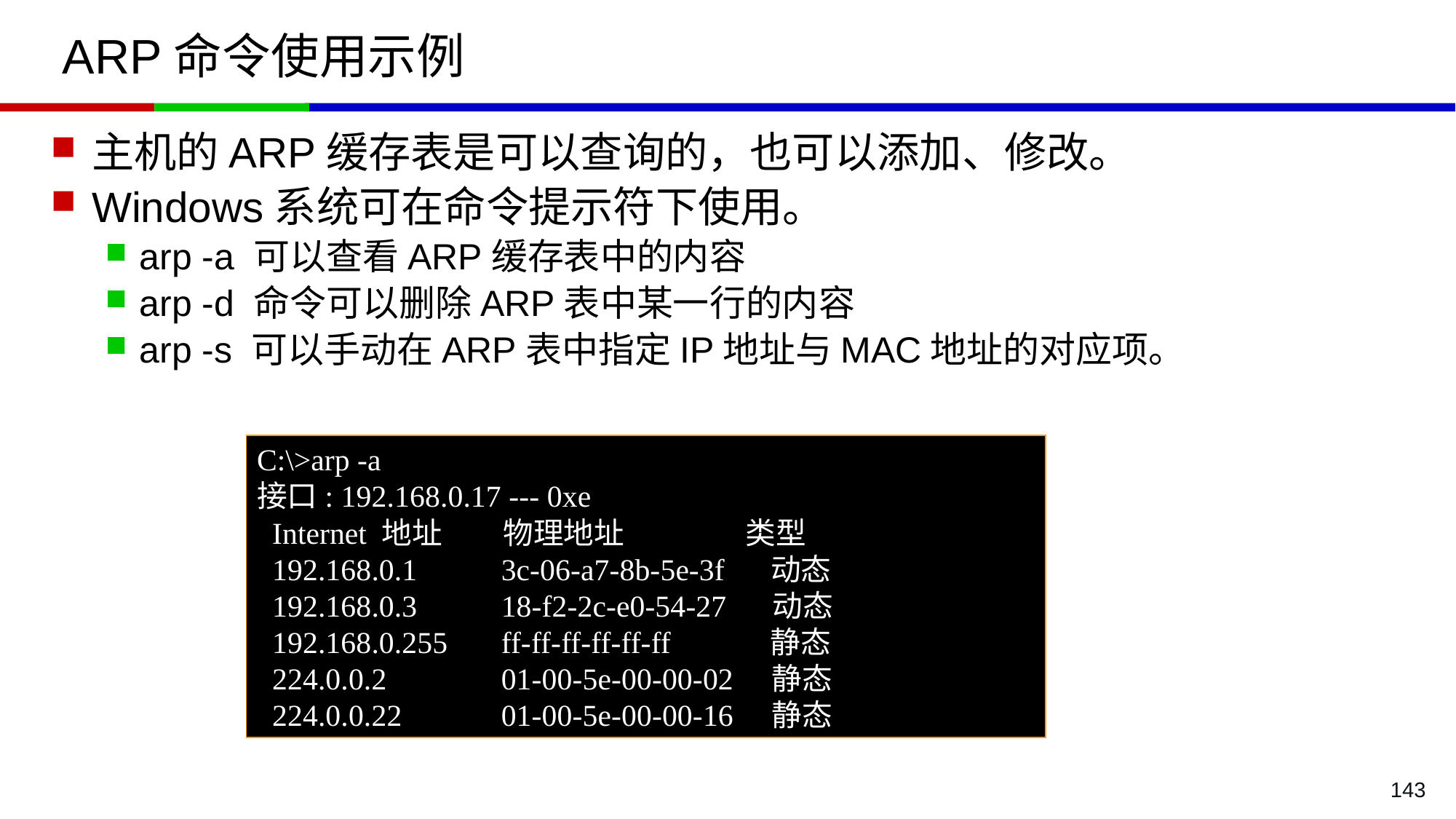

# ARP命令使用示例
主机的ARP缓存表是可以查询的，也可以添加、修改。
Windows系统可在命令提示符下使用。
arp -a 可以查看ARP缓存表中的内容
arp -d 命令可以删除ARP表中某一行的内容
arp -s 可以手动在ARP表中指定IP地址与MAC地址的对应项。
C:\>arp -a
接口: 192.168.0.17 --- 0xe
  Internet 地址         物理地址                  类型
  192.168.0.1           3c-06-a7-8b-5e-3f     动态
  192.168.0.3           18-f2-2c-e0-54-27     动态
  192.168.0.255       ff-ff-ff-ff-ff-ff            静态
  224.0.0.2               01-00-5e-00-00-02    静态
  224.0.0.22             01-00-5e-00-00-16    静态
143